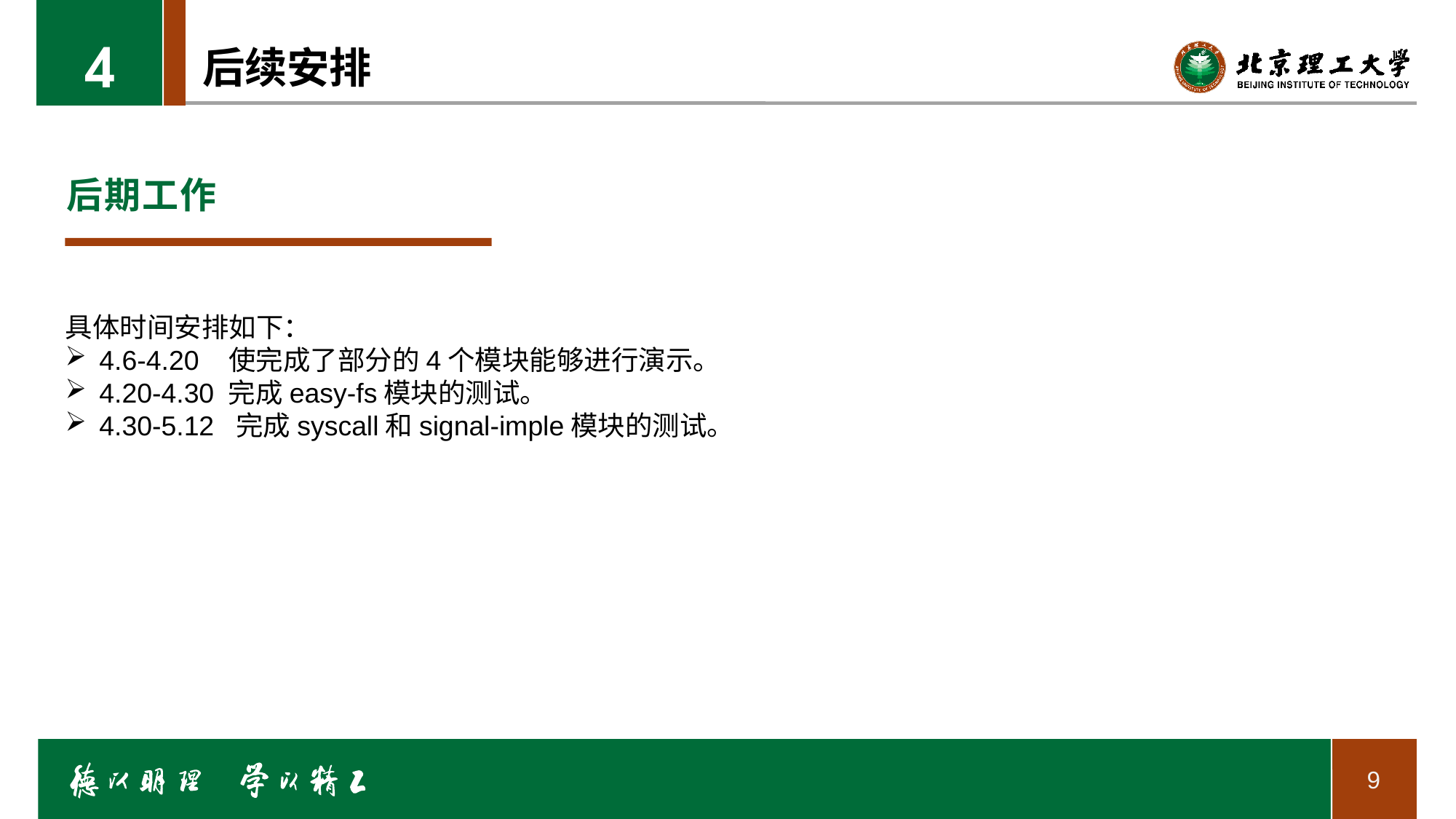

4
# 后续安排
后期工作

具体时间安排如下：
4.6-4.20   使完成了部分的4个模块能够进行演示。
4.20-4.30 完成easy-fs模块的测试。
4.30-5.12  完成syscall和signal-imple模块的测试。